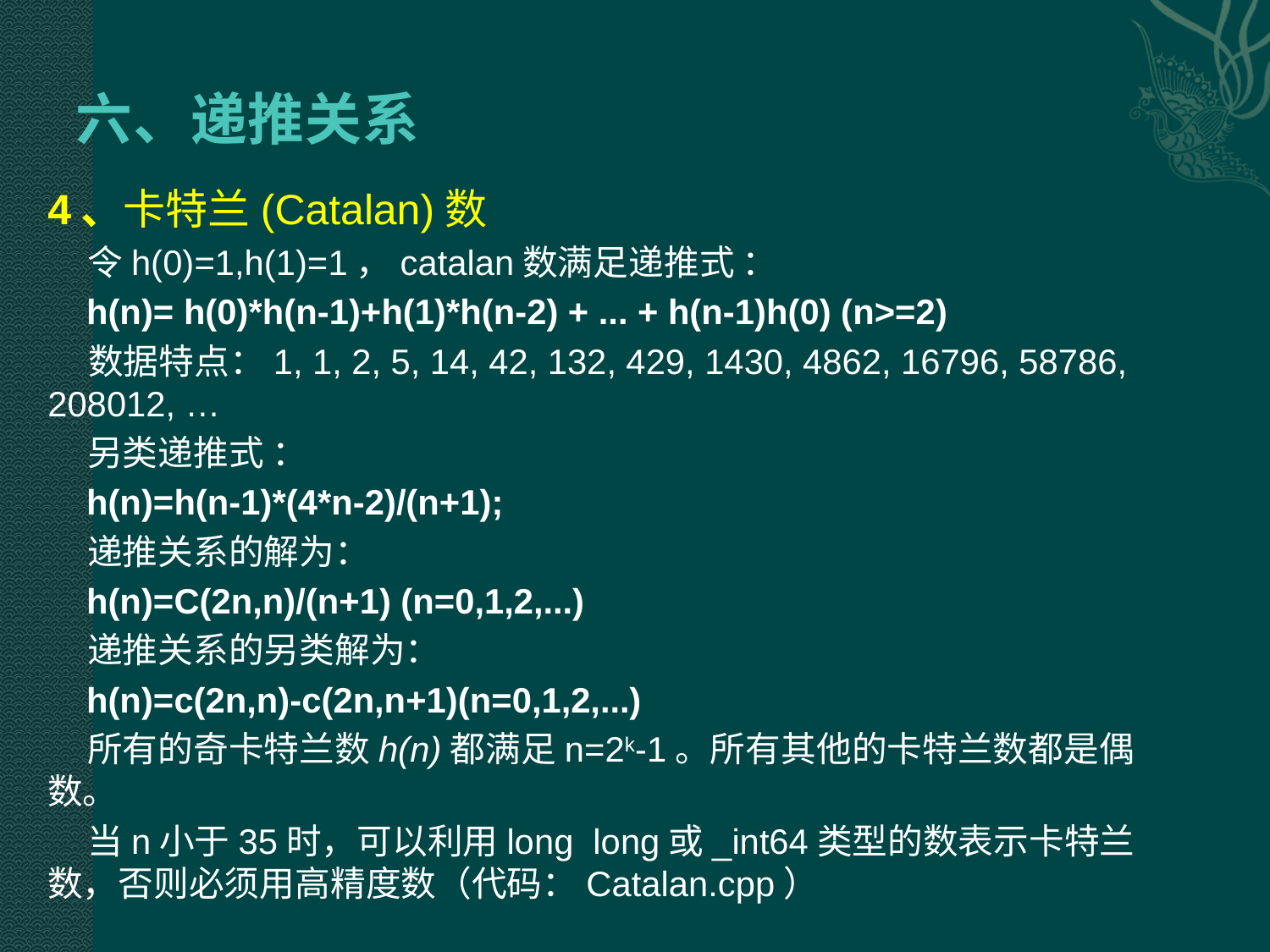

# 六、递推关系
4、卡特兰(Catalan)数
    令h(0)=1,h(1)=1，catalan数满足递推式 ：
    h(n)= h(0)*h(n-1)+h(1)*h(n-2) + ... + h(n-1)h(0) (n>=2)
    数据特点：1, 1, 2, 5, 14, 42, 132, 429, 1430, 4862, 16796, 58786, 208012, …
    另类递推式 ：
    h(n)=h(n-1)*(4*n-2)/(n+1);
    递推关系的解为：
    h(n)=C(2n,n)/(n+1) (n=0,1,2,...)
    递推关系的另类解为：
    h(n)=c(2n,n)-c(2n,n+1)(n=0,1,2,...)
    所有的奇卡特兰数h(n)都满足n=2k-1。所有其他的卡特兰数都是偶数。
    当n小于35时，可以利用long  long或_int64类型的数表示卡特兰数，否则必须用高精度数（代码：Catalan.cpp）